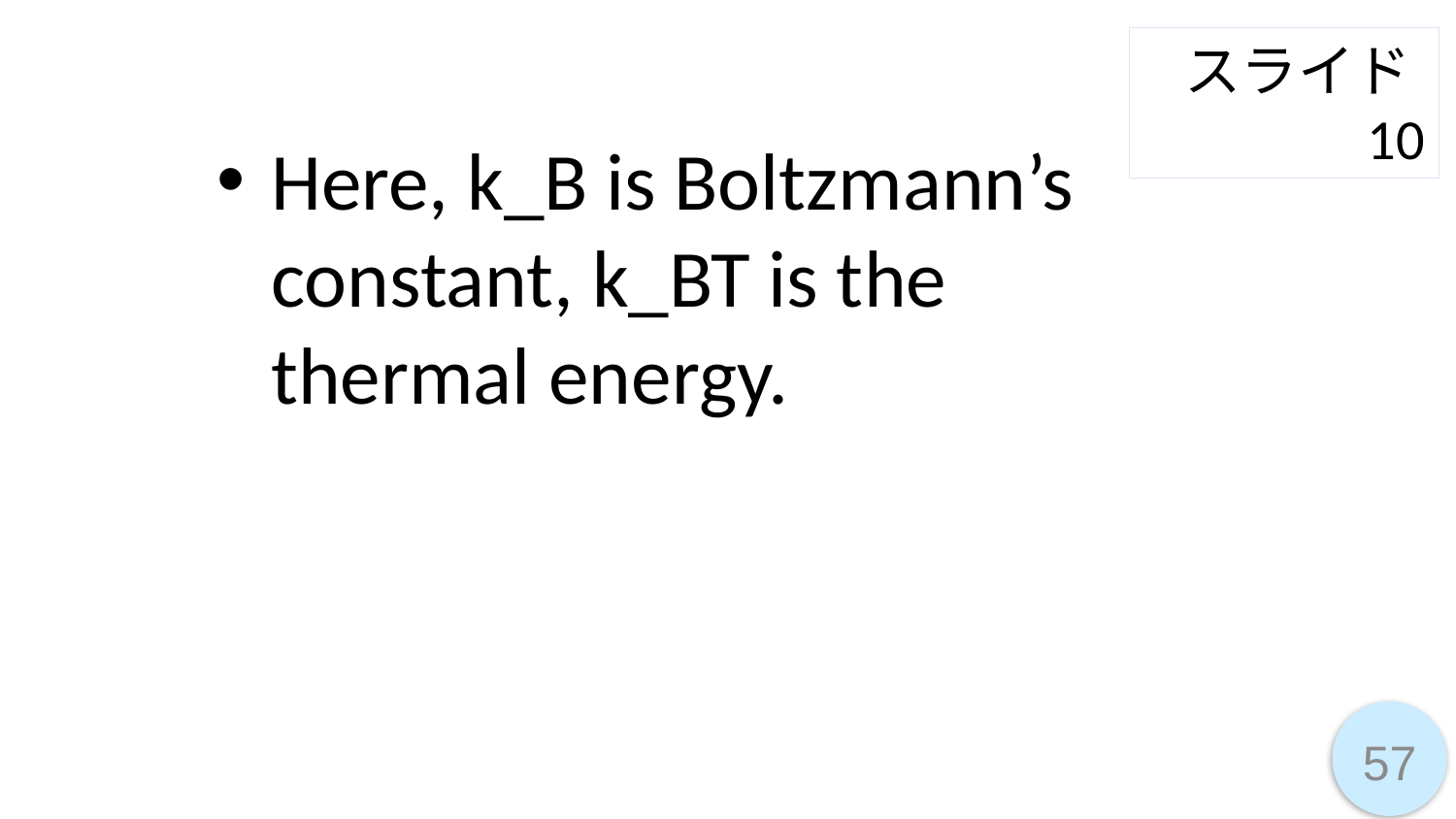

スライド10
Here, k_B is Boltzmann’s constant, k_BT is the thermal energy.
57